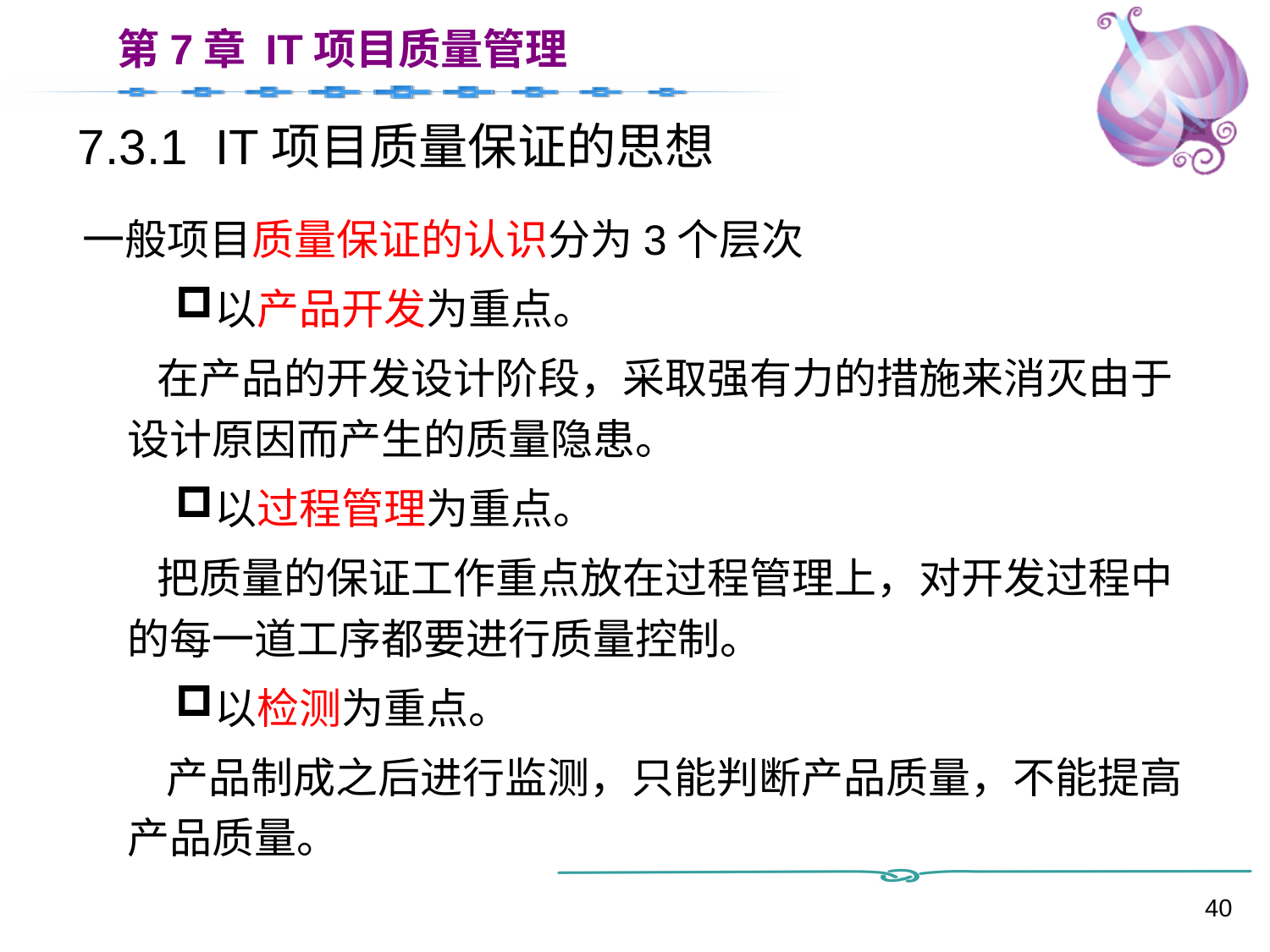

# 7.3.1  IT项目质量保证的思想
一般项目质量保证的认识分为3个层次
以产品开发为重点。
  在产品的开发设计阶段，采取强有力的措施来消灭由于设计原因而产生的质量隐患。
以过程管理为重点。
  把质量的保证工作重点放在过程管理上，对开发过程中的每一道工序都要进行质量控制。
以检测为重点。
   产品制成之后进行监测，只能判断产品质量，不能提高产品质量。
40